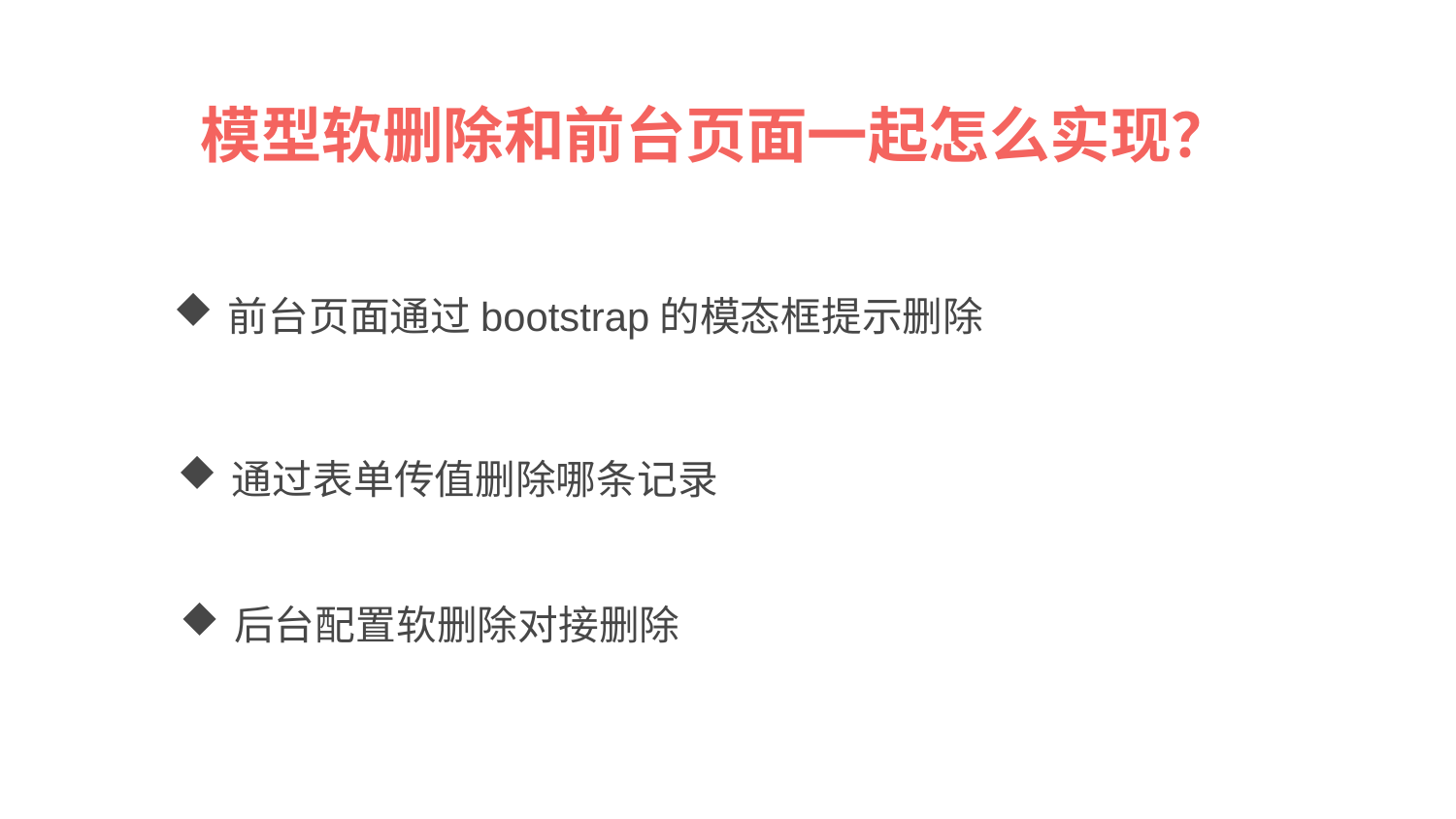

模型软删除和前台页面一起怎么实现？

前台页面通过bootstrap的模态框提示删除
通过表单传值删除哪条记录
后台配置软删除对接删除